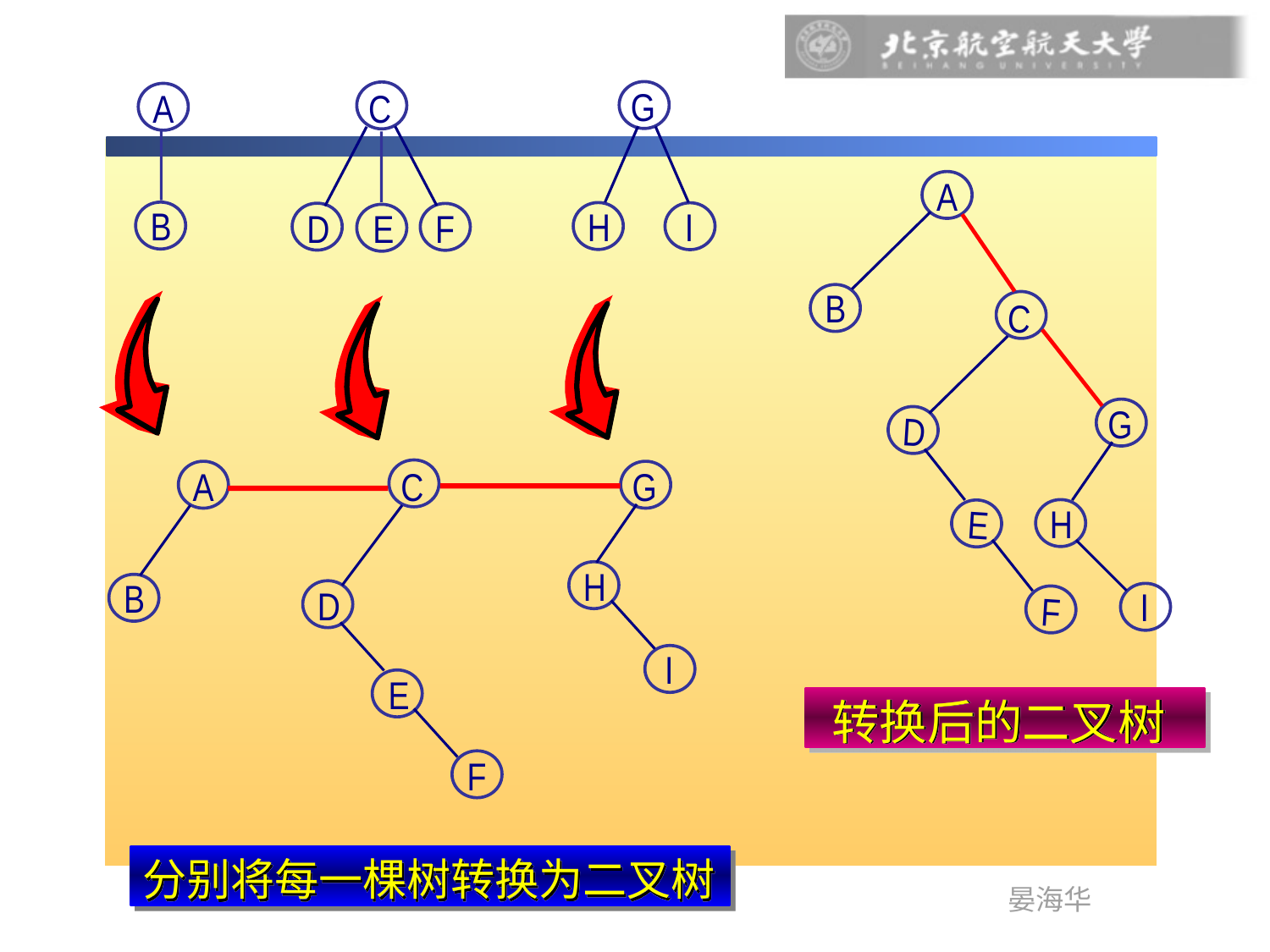

G
A
C

B
I
H
D
E
F

A

B

C

G

D

H
E

I
F

转换后的二叉树

A

B

C

D

E

F

G

H

I

分别将每一棵树转换为二叉树